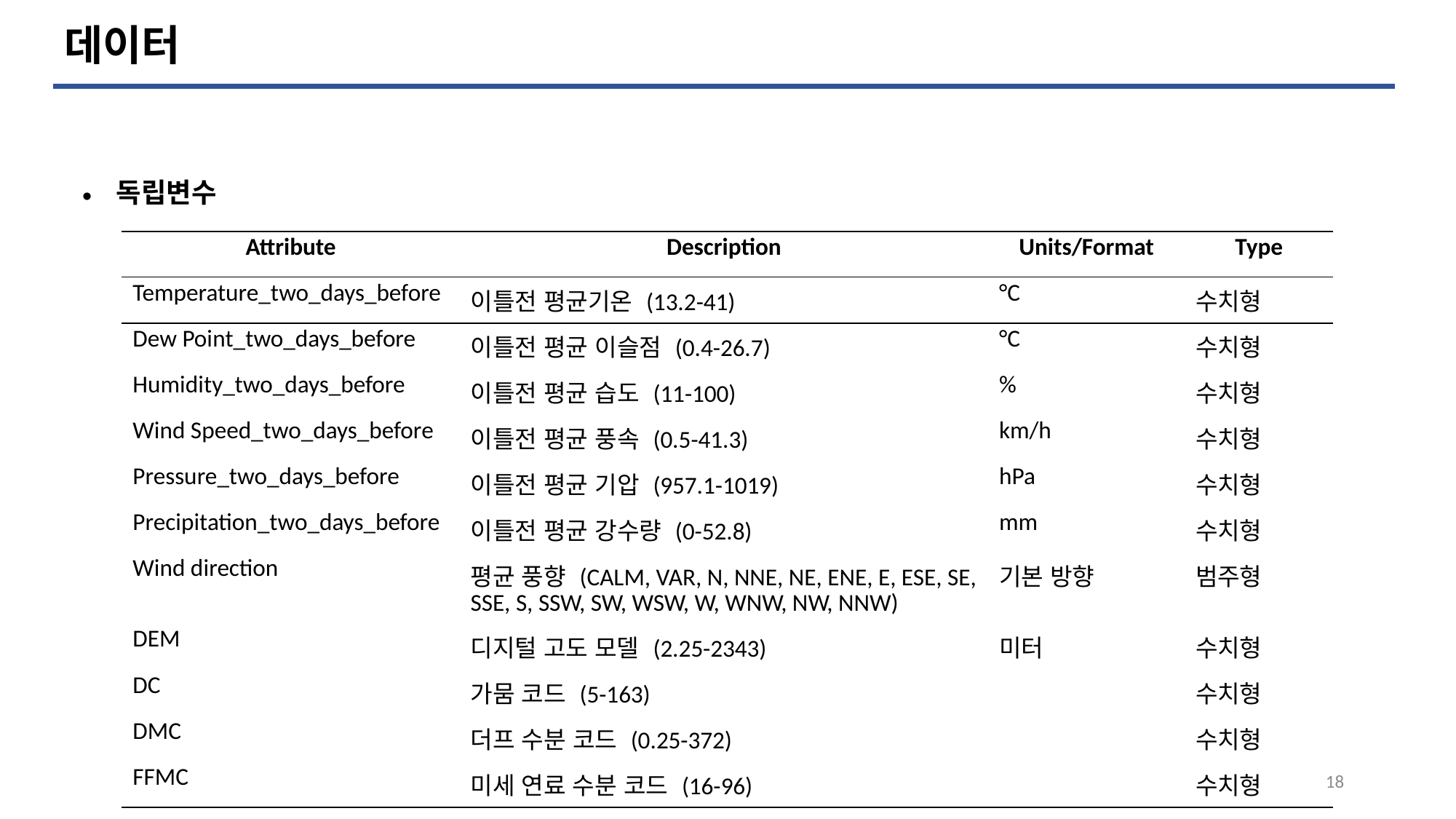

데이터

독립변수

| Attribute | Description | Units/Format | Type |
| --- | --- | --- | --- |
| Temperature\_two\_days\_before | 이틀전 평균기온 (13.2-41) | °C | 수치형 |
| Dew Point\_two\_days\_before | 이틀전 평균 이슬점 (0.4-26.7) | °C | 수치형 |
| Humidity\_two\_days\_before | 이틀전 평균 습도 (11-100) | % | 수치형 |
| Wind Speed\_two\_days\_before | 이틀전 평균 풍속 (0.5-41.3) | km/h | 수치형 |
| Pressure\_two\_days\_before | 이틀전 평균 기압 (957.1-1019) | hPa | 수치형 |
| Precipitation\_two\_days\_before | 이틀전 평균 강수량 (0-52.8) | mm | 수치형 |
| Wind direction | 평균 풍향 (CALM, VAR, N, NNE, NE, ENE, E, ESE, SE, SSE, S, SSW, SW, WSW, W, WNW, NW, NNW) | 기본 방향 | 범주형 |
| DEM | 디지털 고도 모델 (2.25-2343) | 미터 | 수치형 |
| DC | 가뭄 코드 (5-163) |  | 수치형 |
| DMC | 더프 수분 코드 (0.25-372) |  | 수치형 |
| FFMC | 미세 연료 수분 코드 (16-96) |  | 수치형 |
18